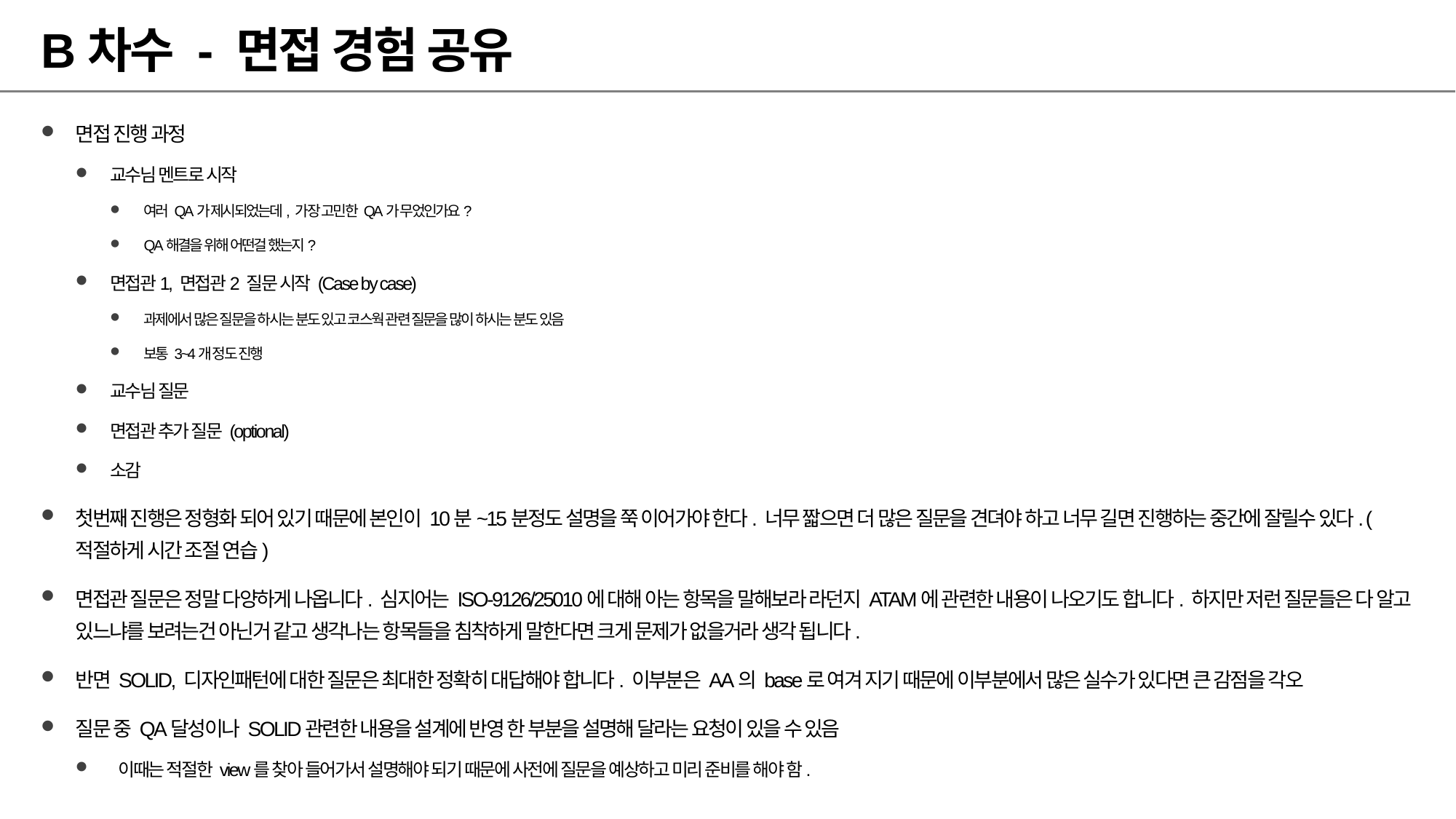

# B차수 - 면접 경험 공유
면접 진행 과정
교수님 멘트로 시작
여러 QA가 제시되었는데, 가장 고민한 QA가 무었인가요?
QA해결을 위해 어떤걸 했는지?
면접관1, 면접관2 질문 시작 (Case by case)
과제에서 많은 질문을 하시는 분도 있고 코스웍 관련 질문을 많이 하시는 분도 있음
보통 3~4개 정도 진행
교수님 질문
면접관 추가 질문 (optional)
소감
첫번째 진행은 정형화 되어 있기 때문에 본인이 10분~15분정도 설명을 쭉 이어가야 한다. 너무 짧으면 더 많은 질문을 견뎌야 하고 너무 길면 진행하는 중간에 잘릴수 있다. (적절하게 시간 조절 연습)
면접관 질문은 정말 다양하게 나옵니다. 심지어는 ISO-9126/25010에 대해 아는 항목을 말해보라 라던지 ATAM에 관련한 내용이 나오기도 합니다. 하지만 저런 질문들은 다 알고 있느냐를 보려는건 아닌거 같고 생각나는 항목들을 침착하게 말한다면 크게 문제가 없을거라 생각 됩니다.
반면 SOLID, 디자인패턴에 대한 질문은 최대한 정확히 대답해야 합니다. 이부분은 AA의 base로 여겨 지기 때문에 이부분에서 많은 실수가 있다면 큰 감점을 각오
질문 중 QA달성이나 SOLID관련한 내용을 설계에 반영 한 부분을 설명해 달라는 요청이 있을 수 있음
 이때는 적절한 view를 찾아 들어가서 설명해야 되기 때문에 사전에 질문을 예상하고 미리 준비를 해야 함.